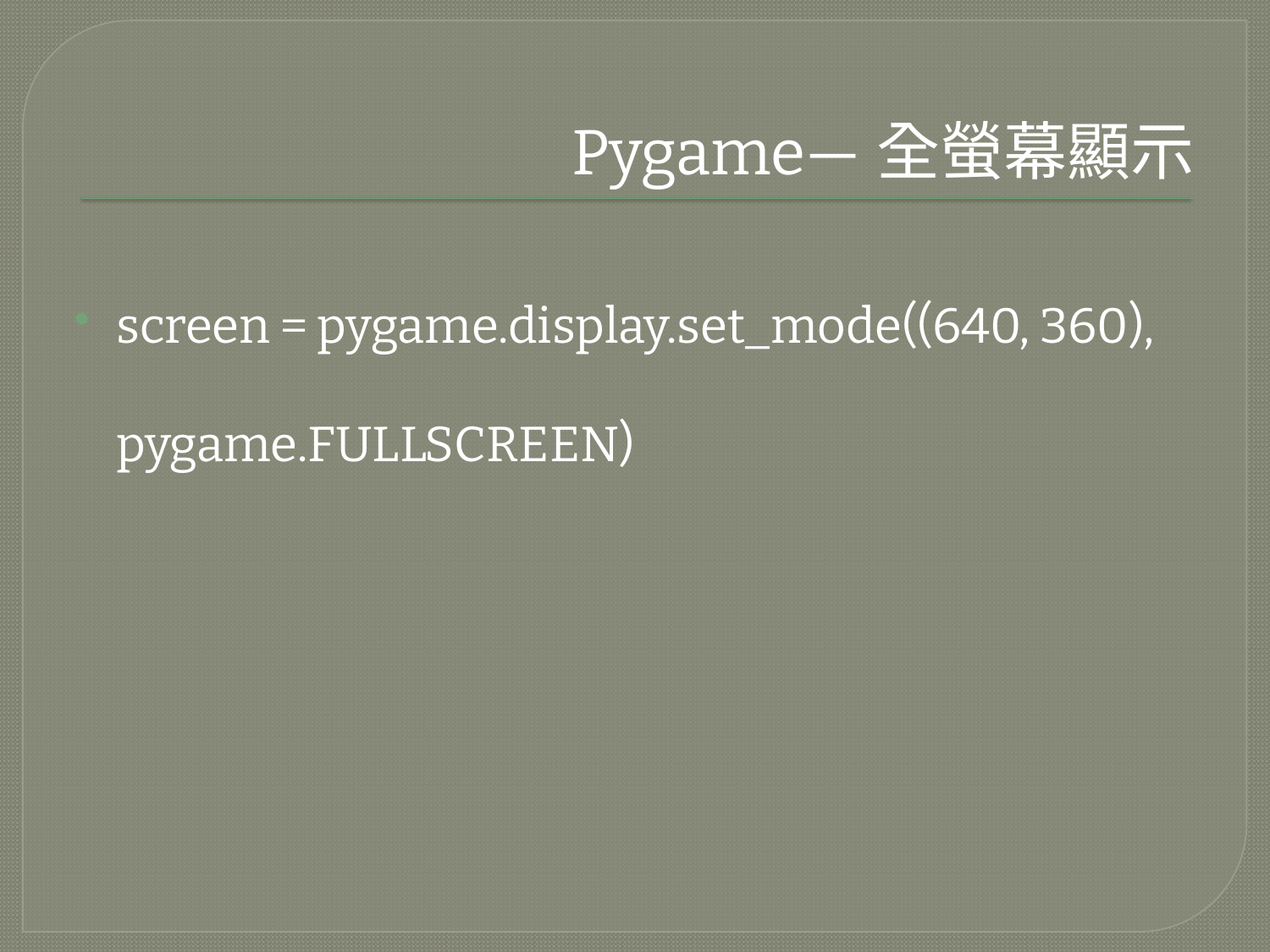

# Pygame—全螢幕顯示
screen = pygame.display.set_mode((640, 360), pygame.FULLSCREEN)